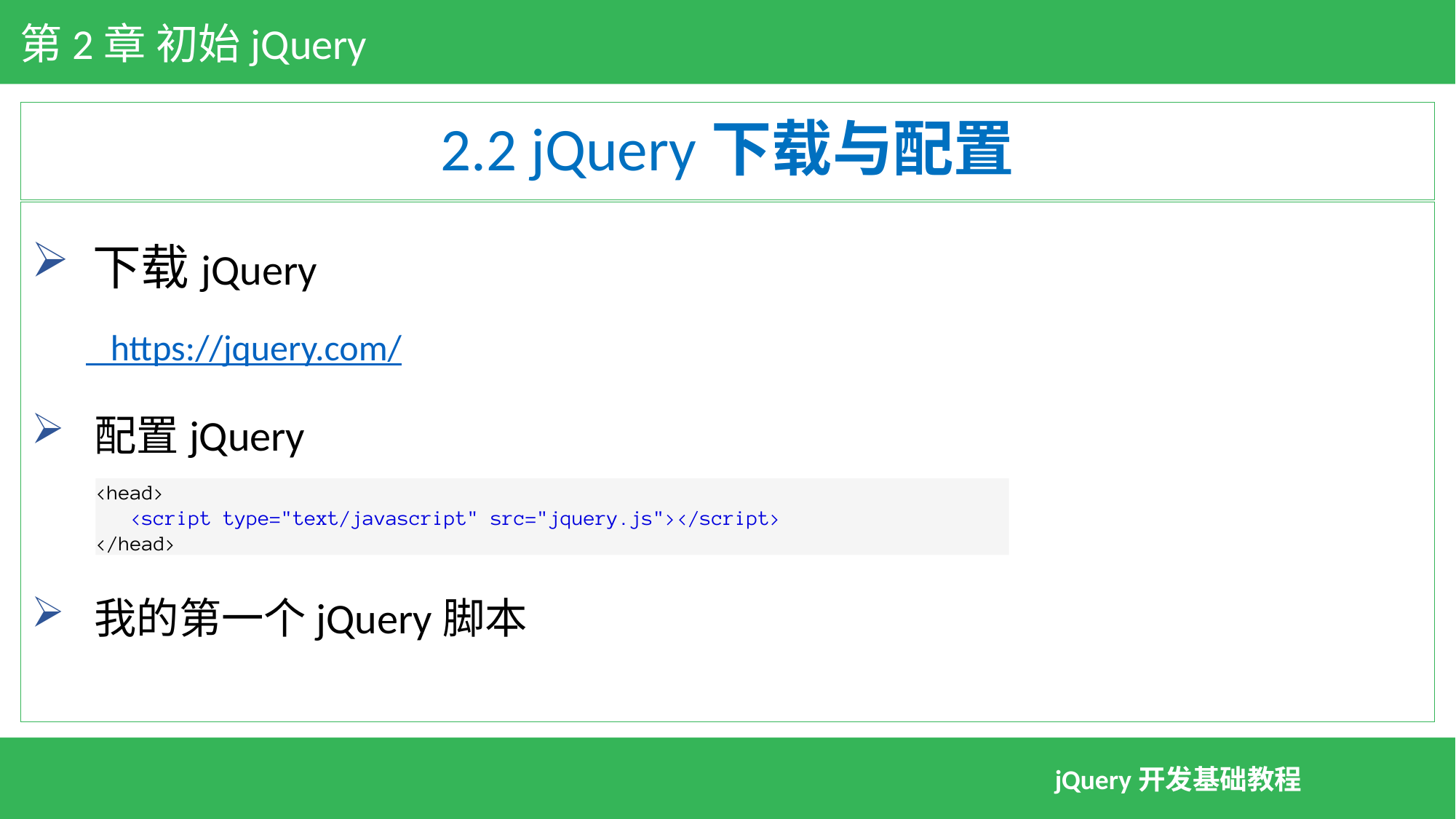

第2章 初始jQuery

# 2.2 jQuery下载与配置
 下载jQuery
   https://jquery.com/
  配置jQuery

  我的第一个jQuery脚本
<head>
   <script type="text/javascript" src="jquery.js"></script>
</head>
jQuery开发基础教程